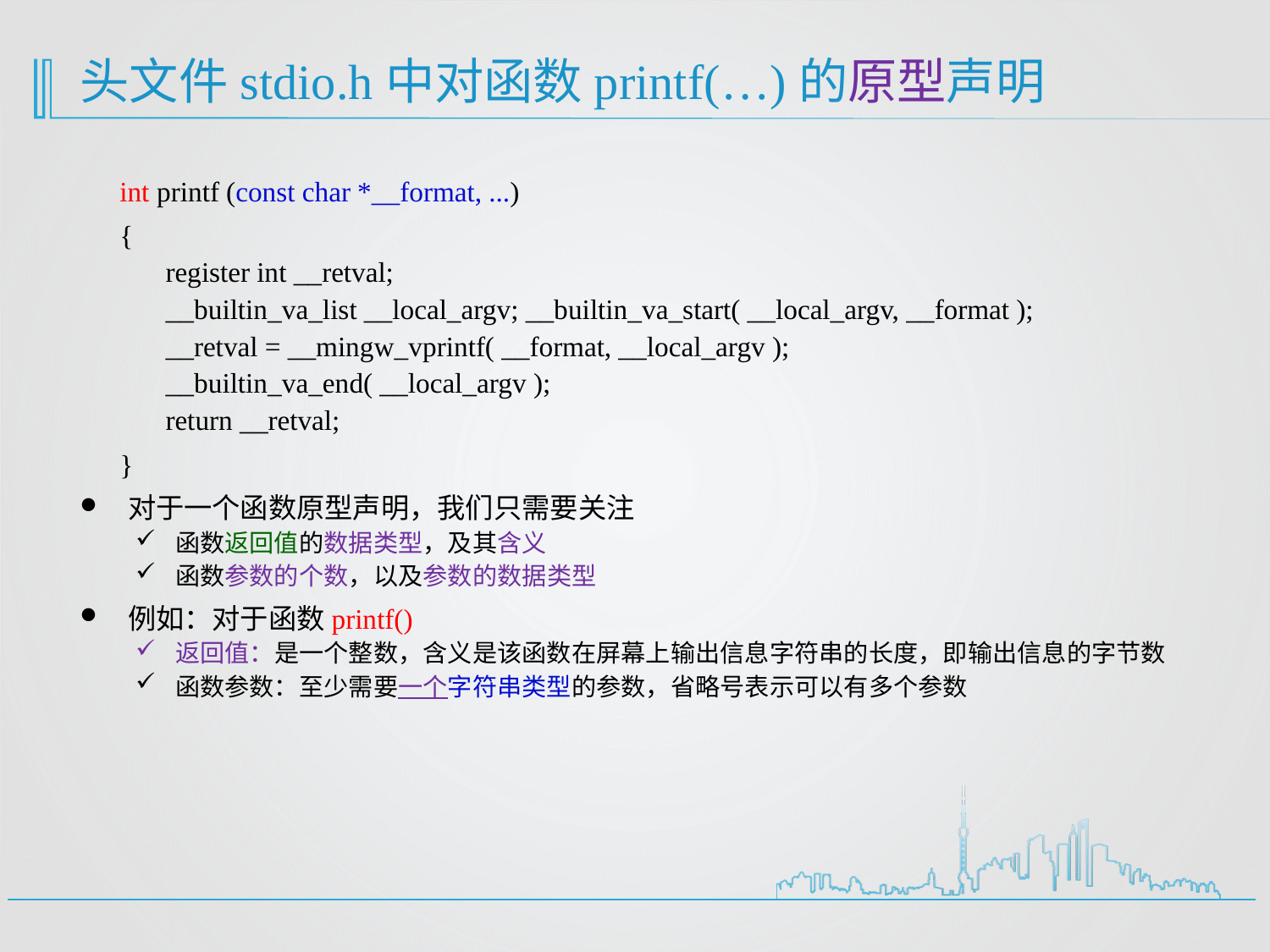

# 头文件stdio.h中对函数printf(…)的原型声明
int printf (const char *__format, ...)
{
  register int __retval;
  __builtin_va_list __local_argv; __builtin_va_start( __local_argv, __format );
  __retval = __mingw_vprintf( __format, __local_argv );
  __builtin_va_end( __local_argv );
  return __retval;
}
对于一个函数原型声明，我们只需要关注
函数返回值的数据类型，及其含义
函数参数的个数，以及参数的数据类型
例如：对于函数printf()
返回值：是一个整数，含义是该函数在屏幕上输出信息字符串的长度，即输出信息的字节数
函数参数：至少需要一个字符串类型的参数，省略号表示可以有多个参数